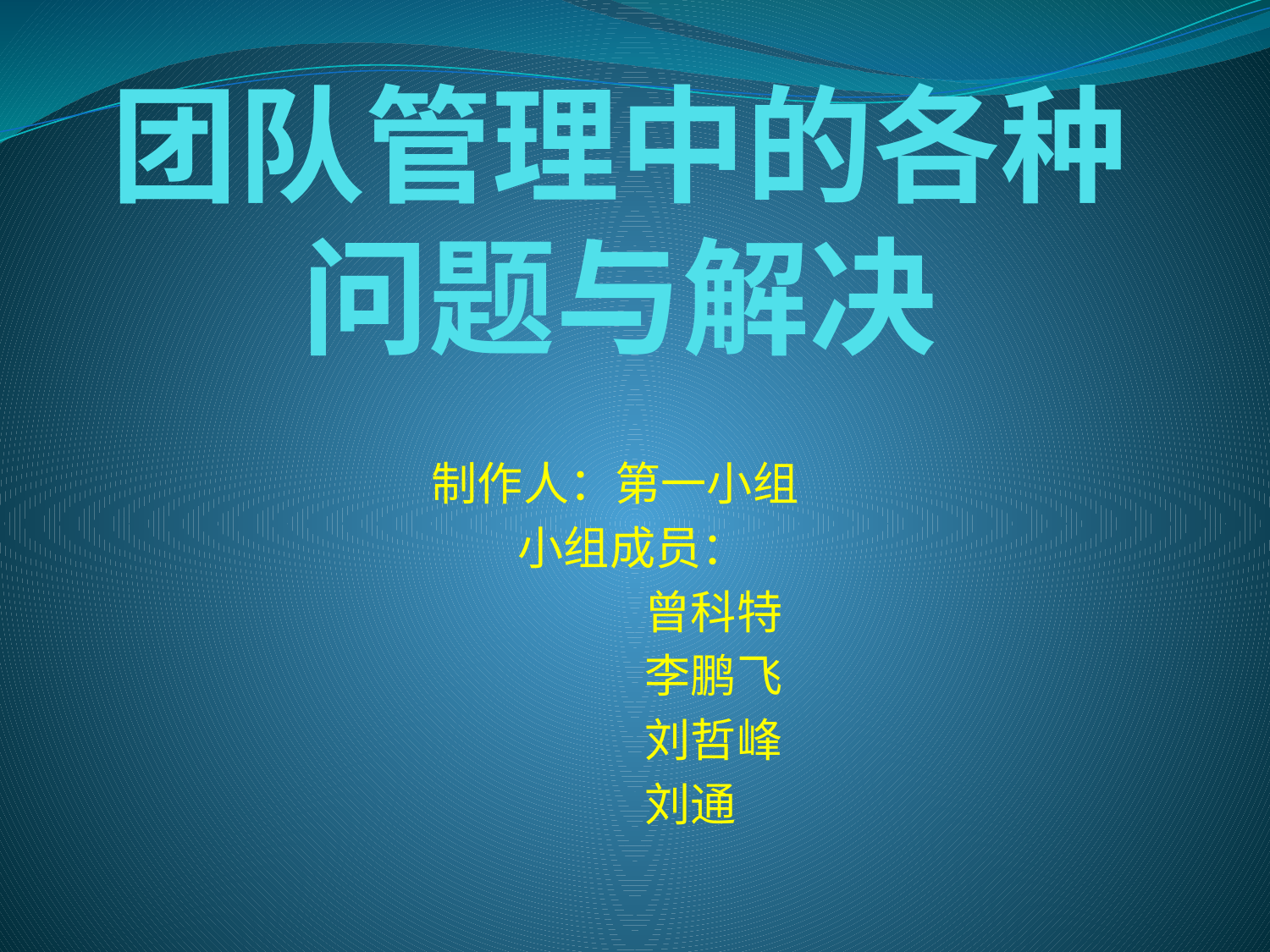

# 团队管理中的各种问题与解决
制作人：第一小组
  			     小组成员：
				     曾科特
				     李鹏飞
				     刘哲峰
				     刘通